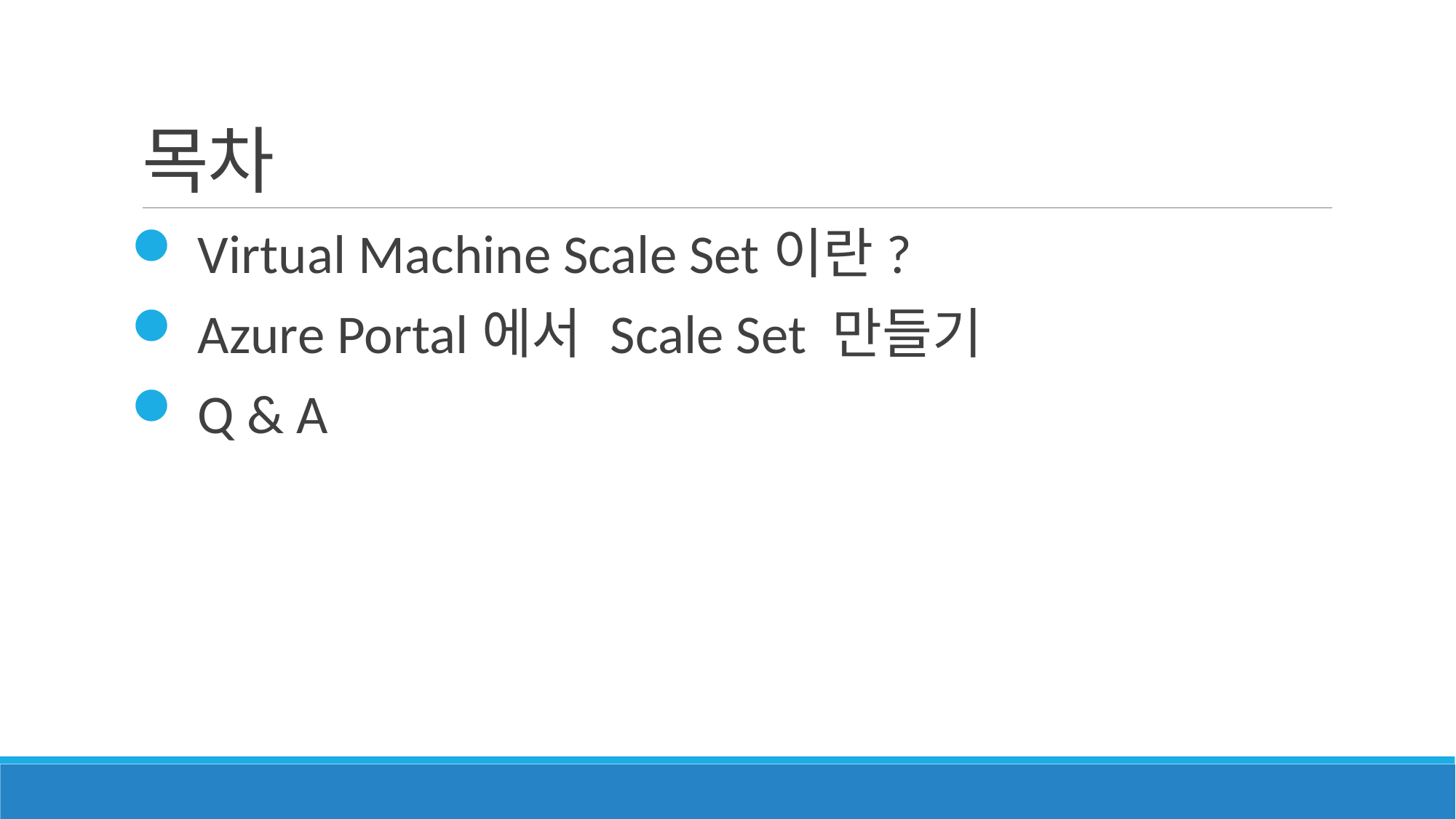

# 목차
 Virtual Machine Scale Set이란?
 Azure Portal에서 Scale Set 만들기
 Q & A